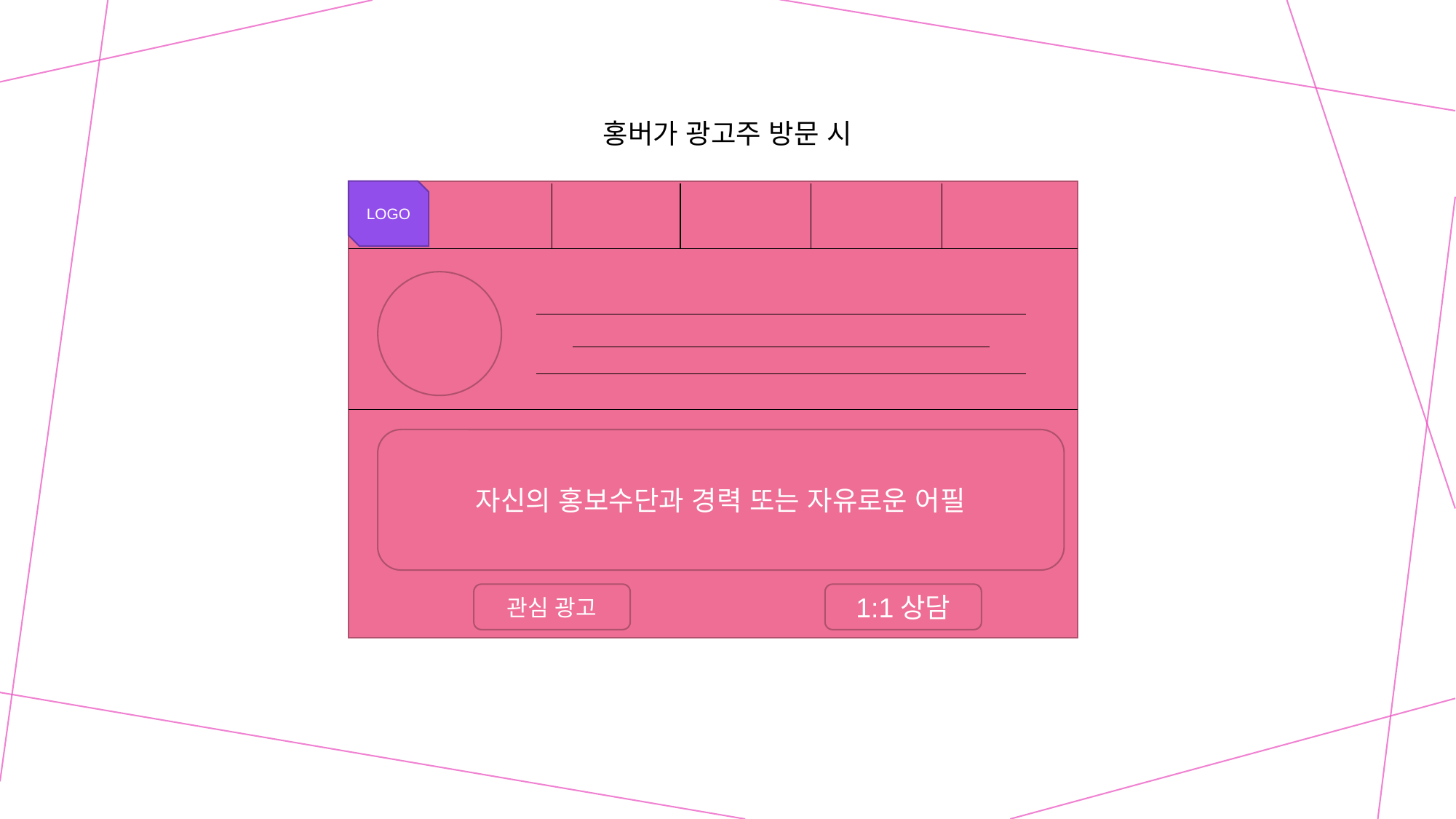

홍버가 광고주 방문 시
LOGO

자신의 홍보수단과 경력 또는 자유로운 어필
관심 광고
1:1상담